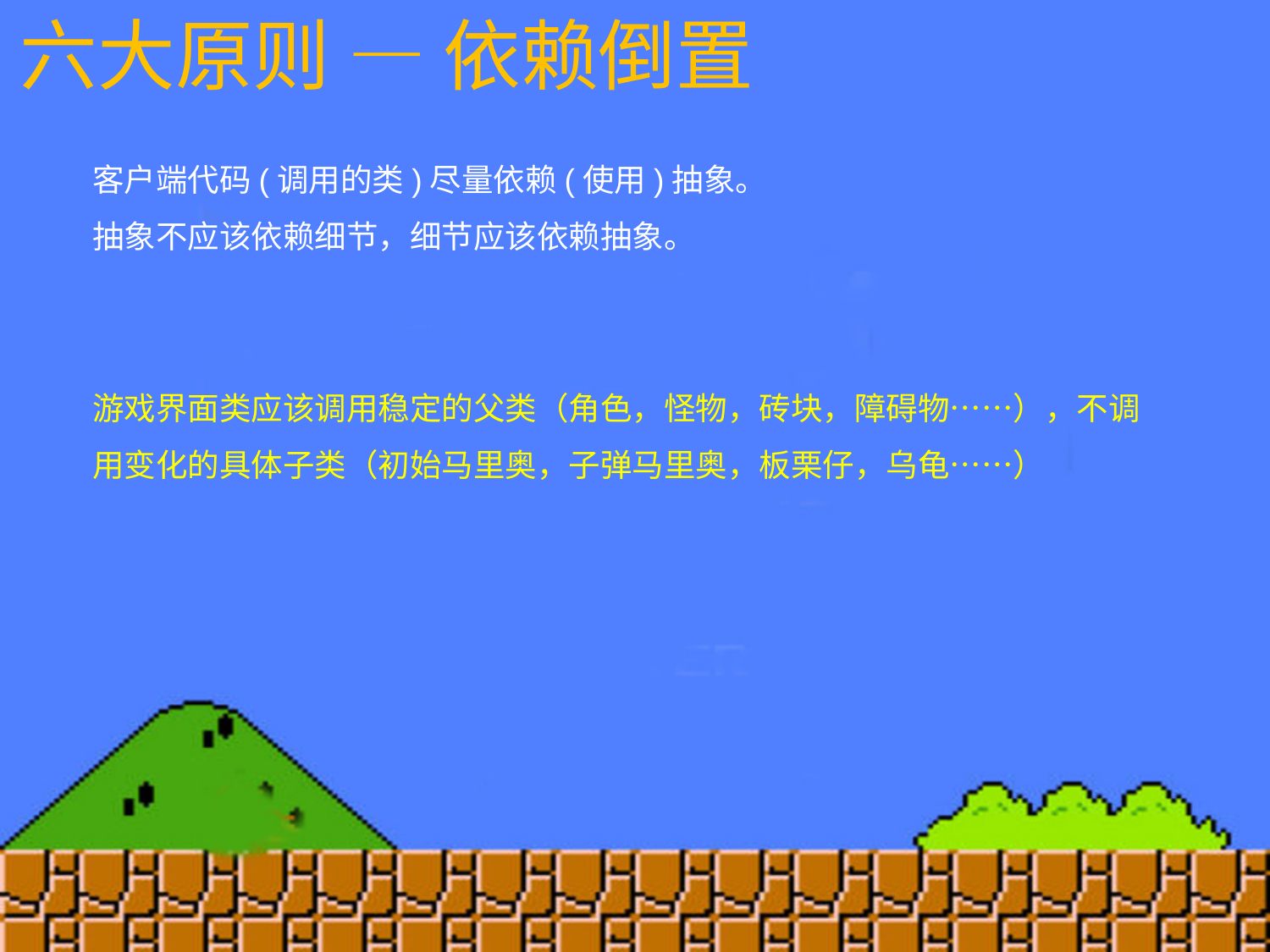

六大原则 — 依赖倒置
客户端代码(调用的类)尽量依赖(使用)抽象。
抽象不应该依赖细节，细节应该依赖抽象。

游戏界面类应该调用稳定的父类（角色，怪物，砖块，障碍物……），不调用变化的具体子类（初始马里奥，子弹马里奥，板栗仔，乌龟……）